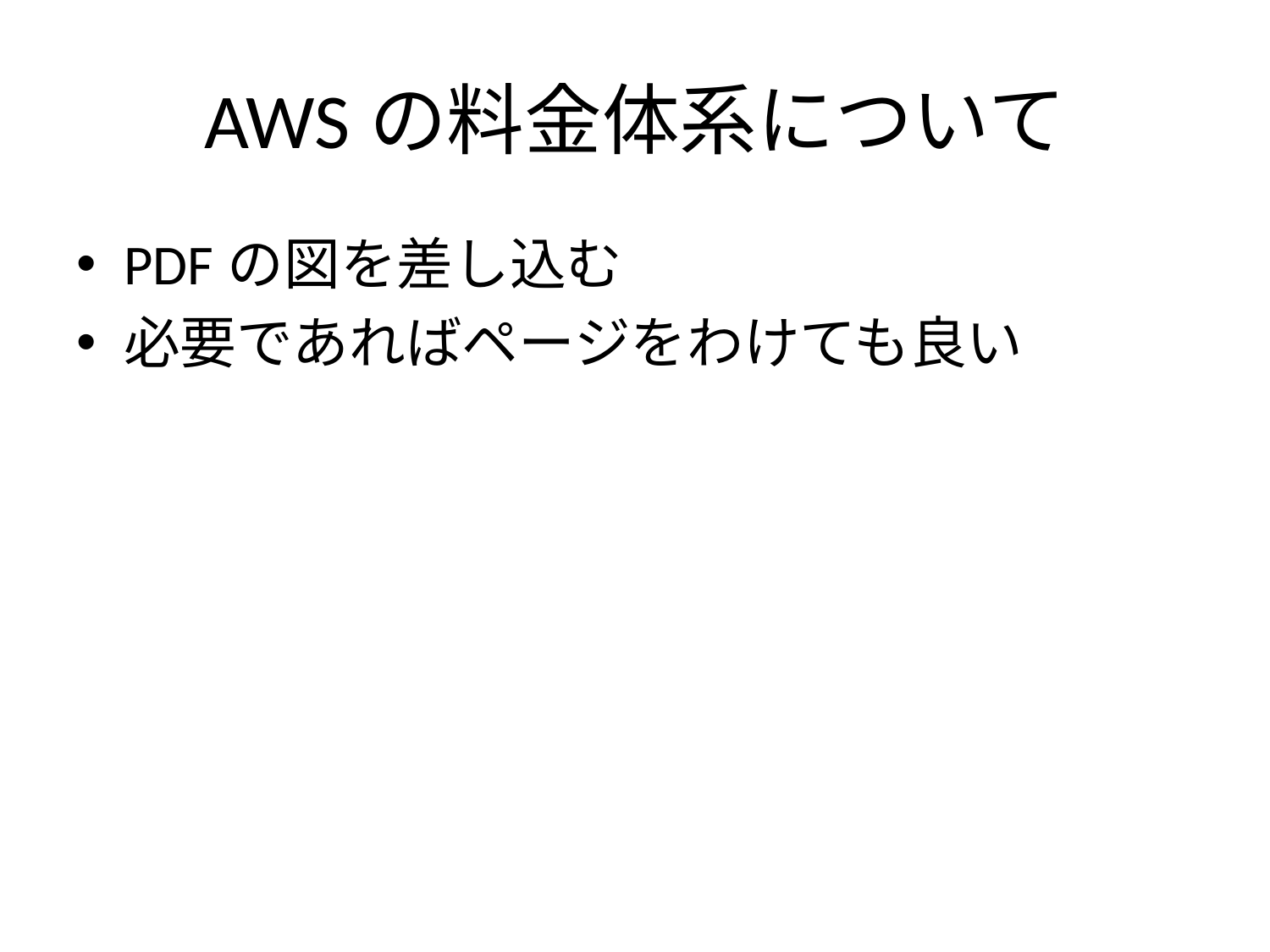

# AWSの料金体系について
PDFの図を差し込む
必要であればページをわけても良い